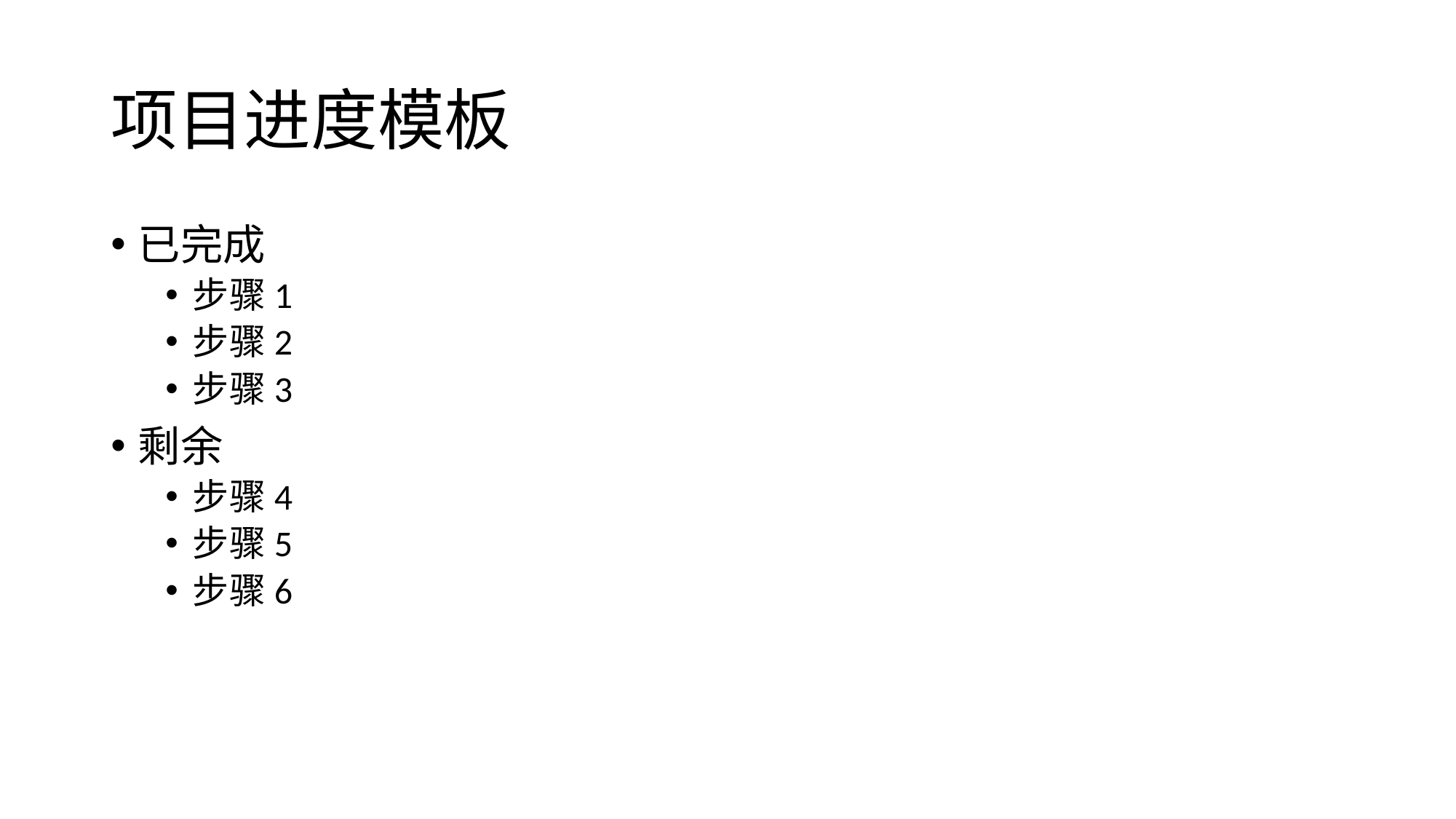

# 项目进度模板
已完成
步骤1
步骤2
步骤3
剩余
步骤4
步骤5
步骤6